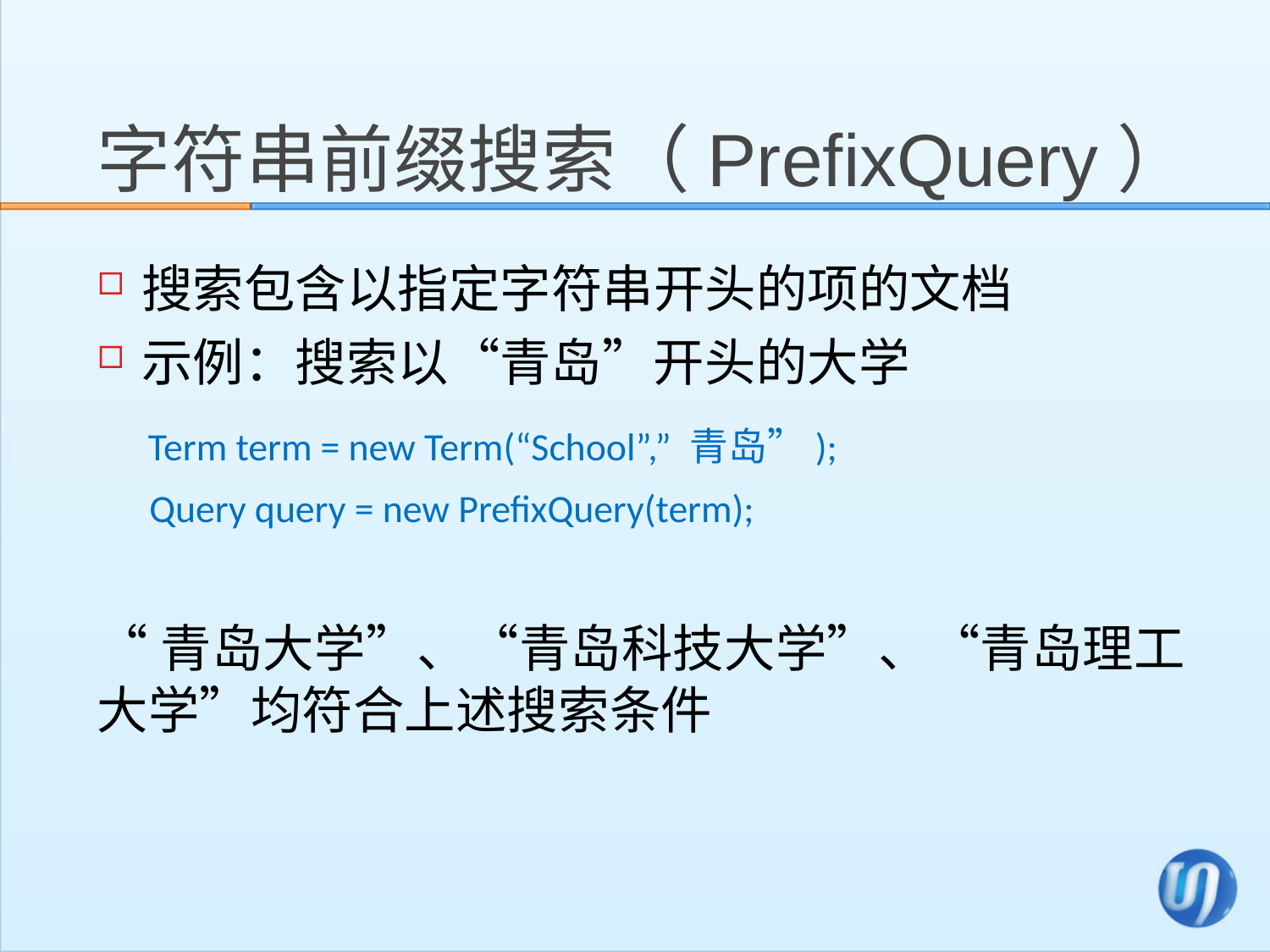

# 字符串前缀搜索（PrefixQuery）
搜索包含以指定字符串开头的项的文档
示例：搜索以“青岛”开头的大学
    Term term = new Term(“School”,” 青岛”);
      Query query = new PrefixQuery(term);

“青岛大学”、“青岛科技大学”、“青岛理工大学”均符合上述搜索条件